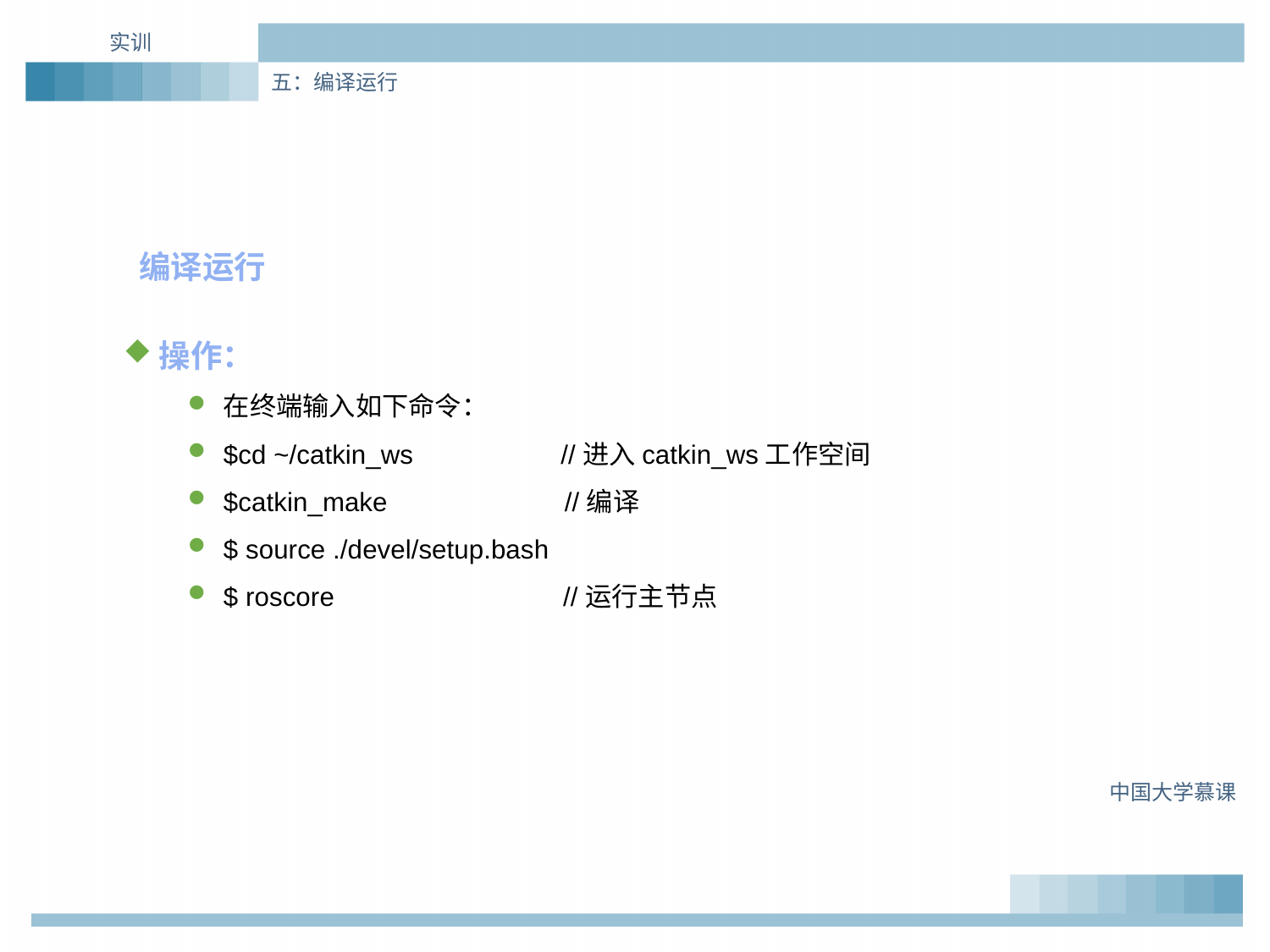

实训
五：编译运行
编译运行

操作：
在终端输入如下命令：
$cd ~/catkin_ws                    //进入catkin_ws工作空间
$catkin_make                        //编译
$ source ./devel/setup.bash
$ roscore                               //运行主节点
中国大学慕课